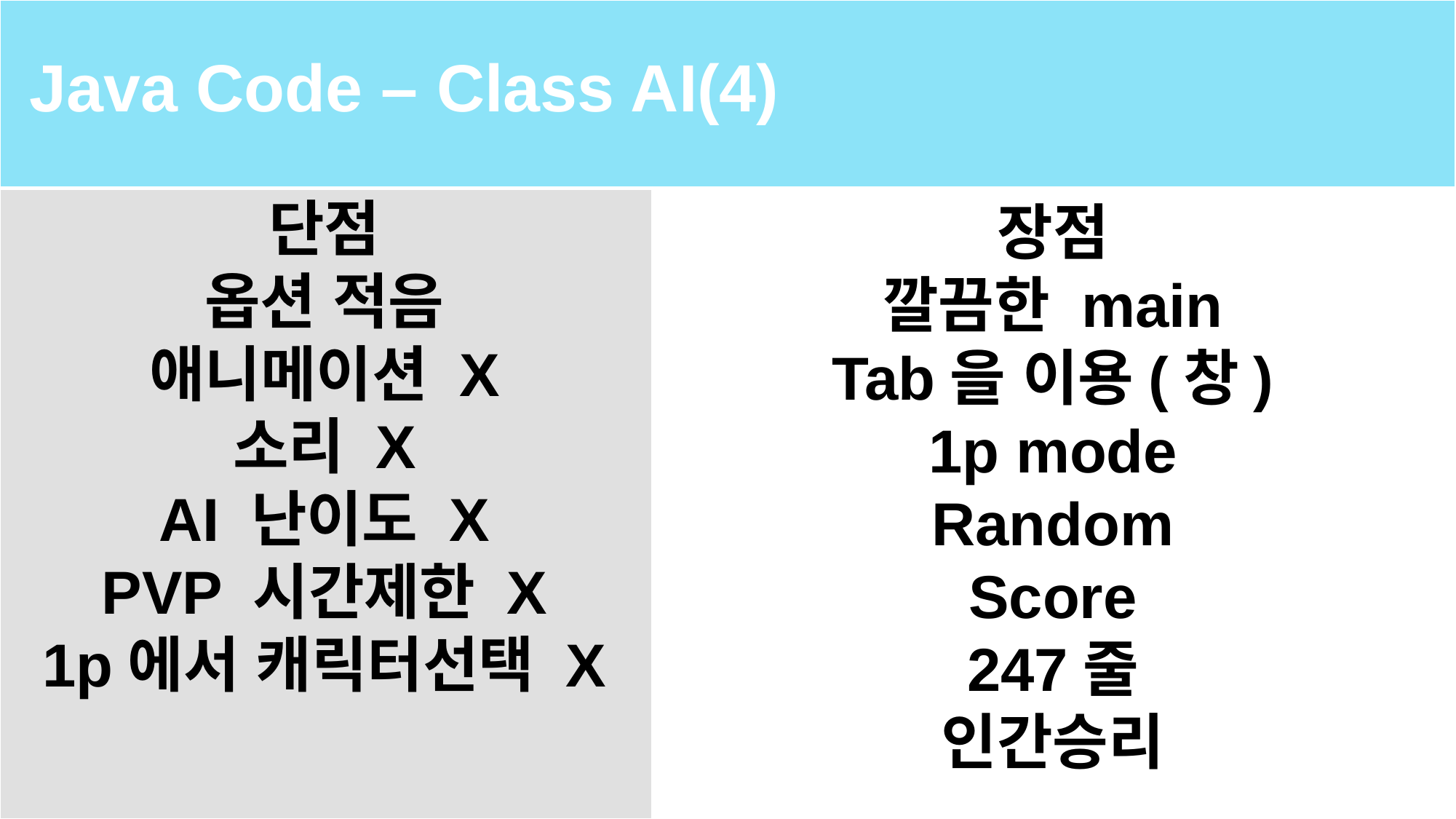

| Java Code – Class AI(4) |  |
| --- | --- |
|  |  |
단점
옵션 적음
애니메이션 X
소리 X
AI 난이도 X
PVP 시간제한 X
1p에서 캐릭터선택 X
장점
깔끔한 main
Tab을 이용(창)
1p mode
Random
Score
247줄
인간승리